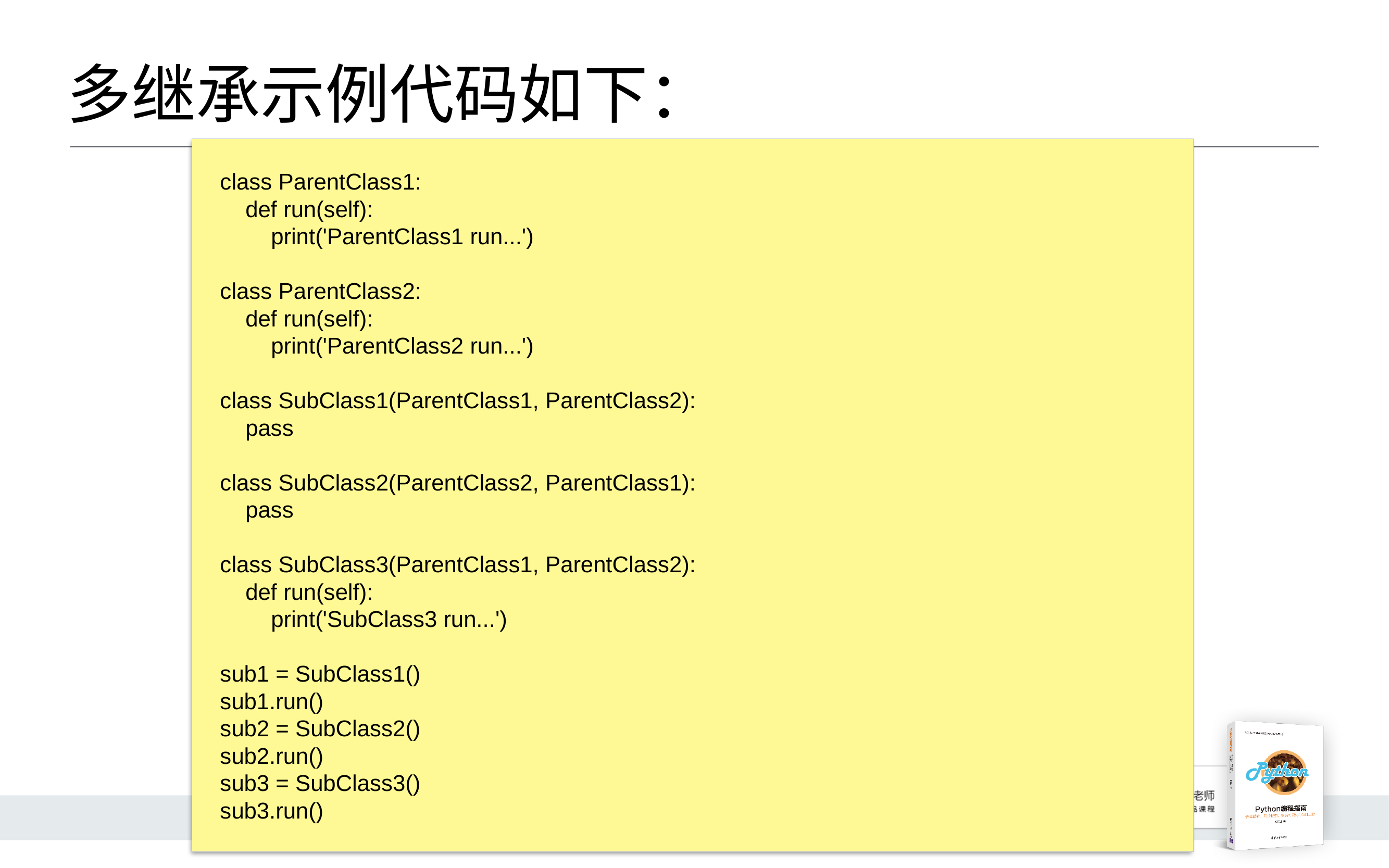

# 多继承示例代码如下：
class ParentClass1:
    def run(self):
        print('ParentClass1 run...')

class ParentClass2:
    def run(self):
        print('ParentClass2 run...')

class SubClass1(ParentClass1, ParentClass2):
    pass

class SubClass2(ParentClass2, ParentClass1):
    pass

class SubClass3(ParentClass1, ParentClass2):
    def run(self):
        print('SubClass3 run...')

sub1 = SubClass1()
sub1.run()
sub2 = SubClass2()
sub2.run()
sub3 = SubClass3()
sub3.run()